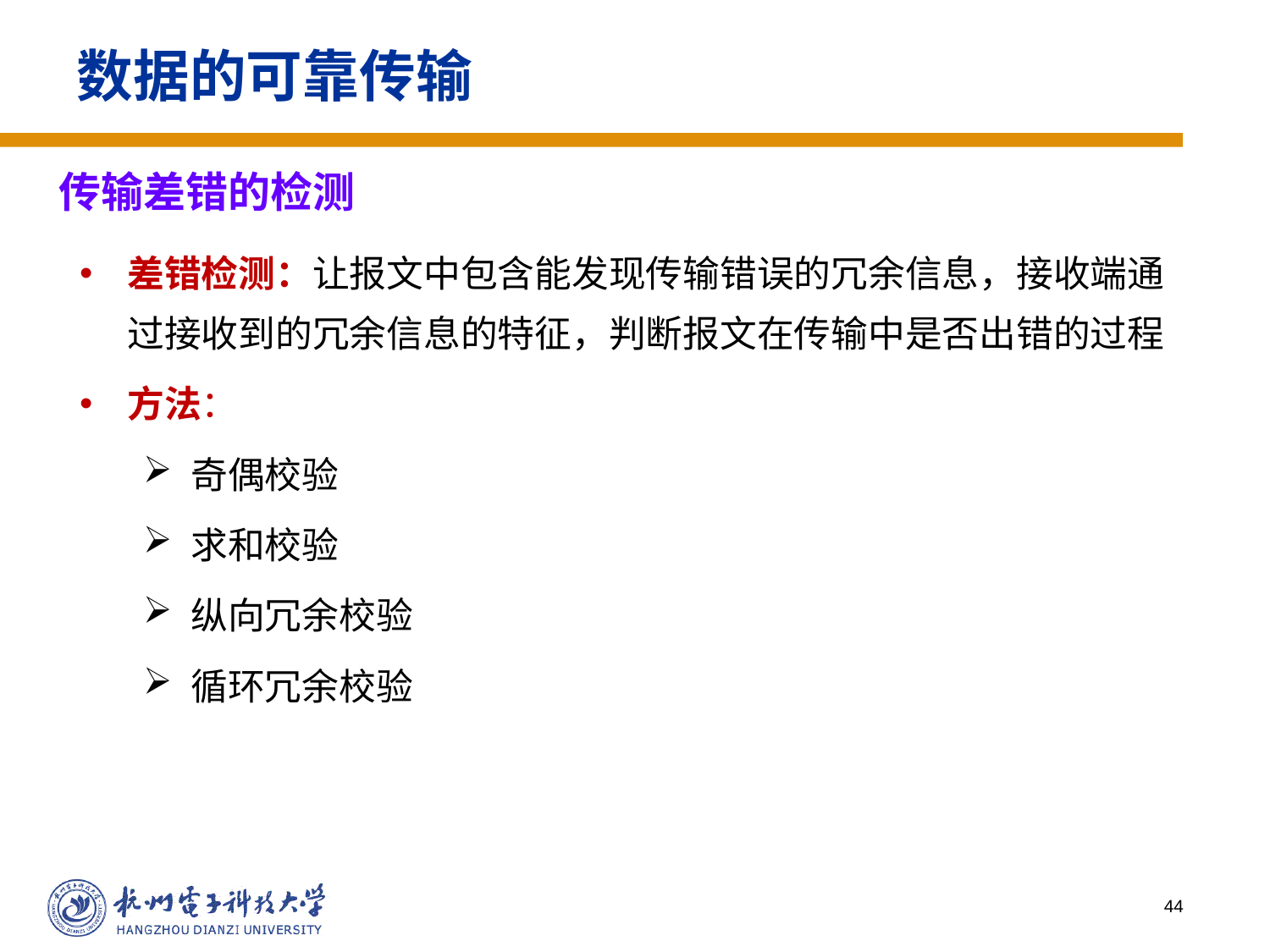

# 数据的可靠传输
传输差错的检测
差错检测：让报文中包含能发现传输错误的冗余信息，接收端通过接收到的冗余信息的特征，判断报文在传输中是否出错的过程
方法：
奇偶校验
求和校验
纵向冗余校验
循环冗余校验

44